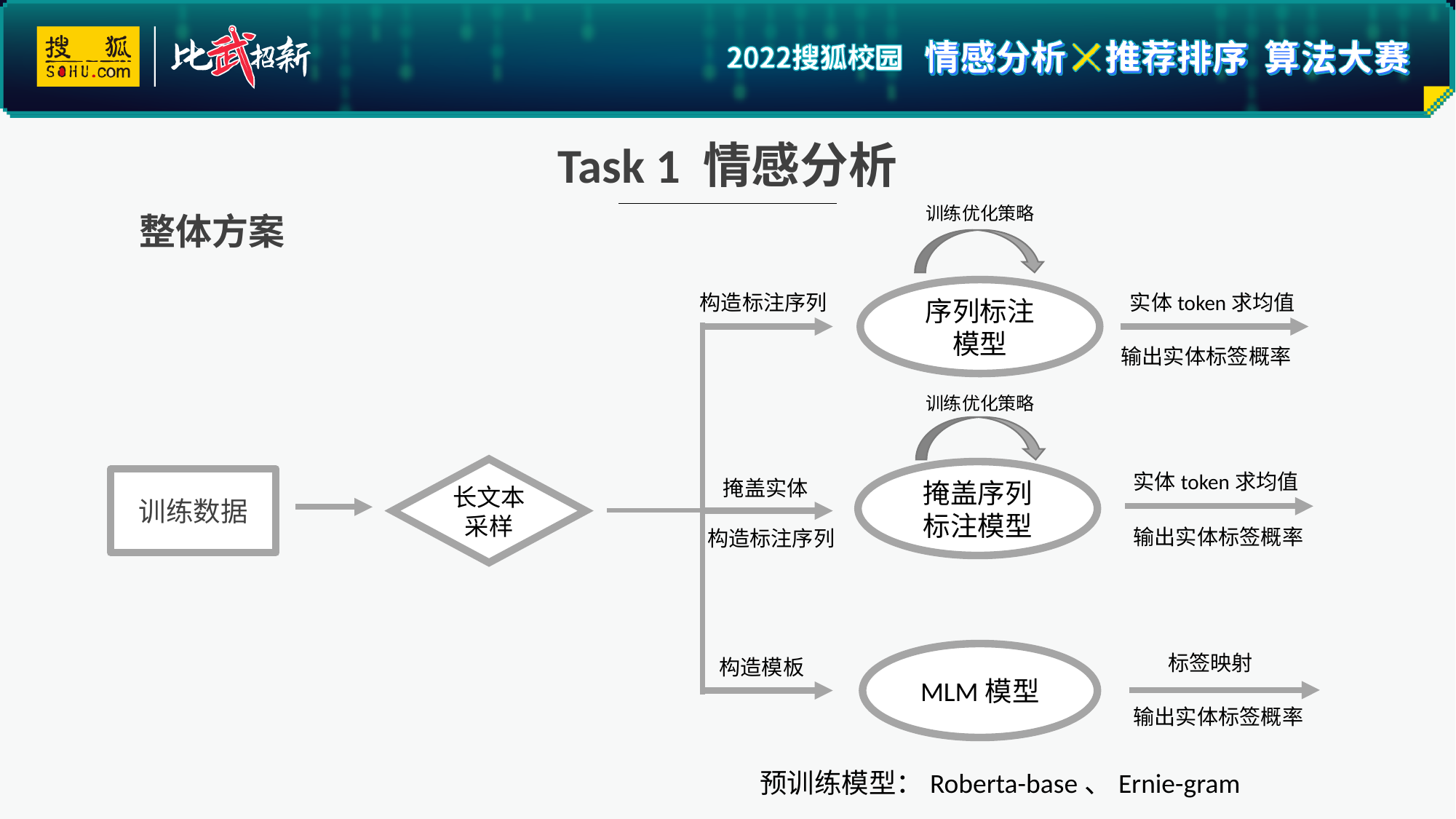

Task 1 情感分析
整体方案
训练优化策略

序列标注
模型
构造标注序列
实体token求均值
输出实体标签概率
训练优化策略

长文本
采样
掩盖序列
标注模型
实体token求均值
训练数据
掩盖实体
输出实体标签概率
构造标注序列
MLM模型
标签映射
构造模板
输出实体标签概率
预训练模型：Roberta-base、Ernie-gram